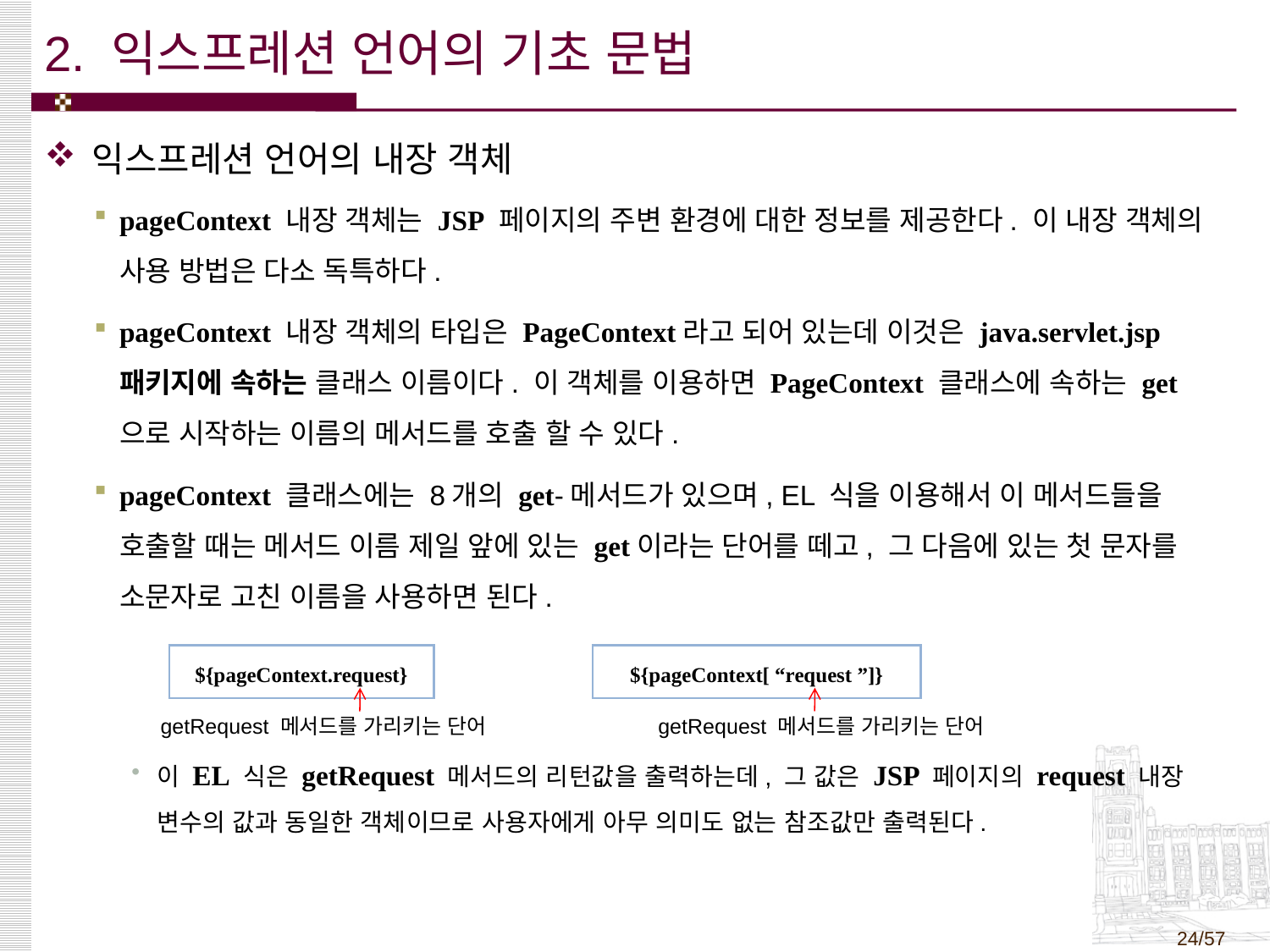

# 2. 익스프레션 언어의 기초 문법
익스프레션 언어의 내장 객체
pageContext 내장 객체는 JSP 페이지의 주변 환경에 대한 정보를 제공한다. 이 내장 객체의 사용 방법은 다소 독특하다.
pageContext 내장 객체의 타입은 PageContext라고 되어 있는데 이것은 java.servlet.jsp 패키지에 속하는 클래스 이름이다. 이 객체를 이용하면 PageContext 클래스에 속하는 get으로 시작하는 이름의 메서드를 호출 할 수 있다.
pageContext 클래스에는 8개의 get-메서드가 있으며, EL 식을 이용해서 이 메서드들을 호출할 때는 메서드 이름 제일 앞에 있는 get이라는 단어를 떼고, 그 다음에 있는 첫 문자를 소문자로 고친 이름을 사용하면 된다.

이 EL 식은 getRequest 메서드의 리턴값을 출력하는데, 그 값은 JSP 페이지의 request 내장 변수의 값과 동일한 객체이므로 사용자에게 아무 의미도 없는 참조값만 출력된다.

| ${pageContext.request} |
| --- |
| ${pageContext[ “request ”]} |
| --- |
getRequest 메서드를 가리키는 단어
getRequest 메서드를 가리키는 단어